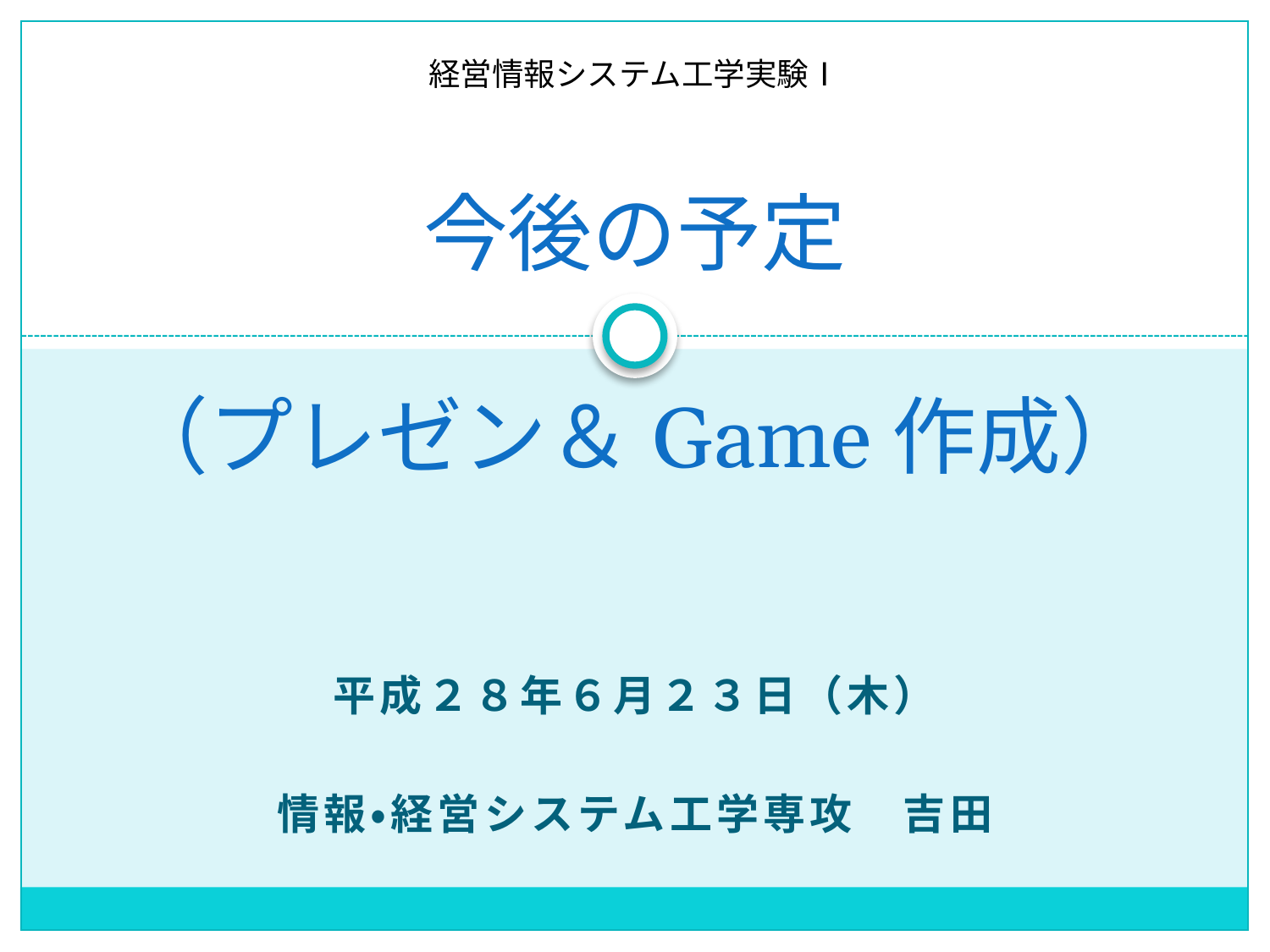

経営情報システム工学実験Ⅰ
# 今後の予定 （プレゼン＆Game作成）
平成２８年６月２３日（木）

情報・経営システム工学専攻　吉田